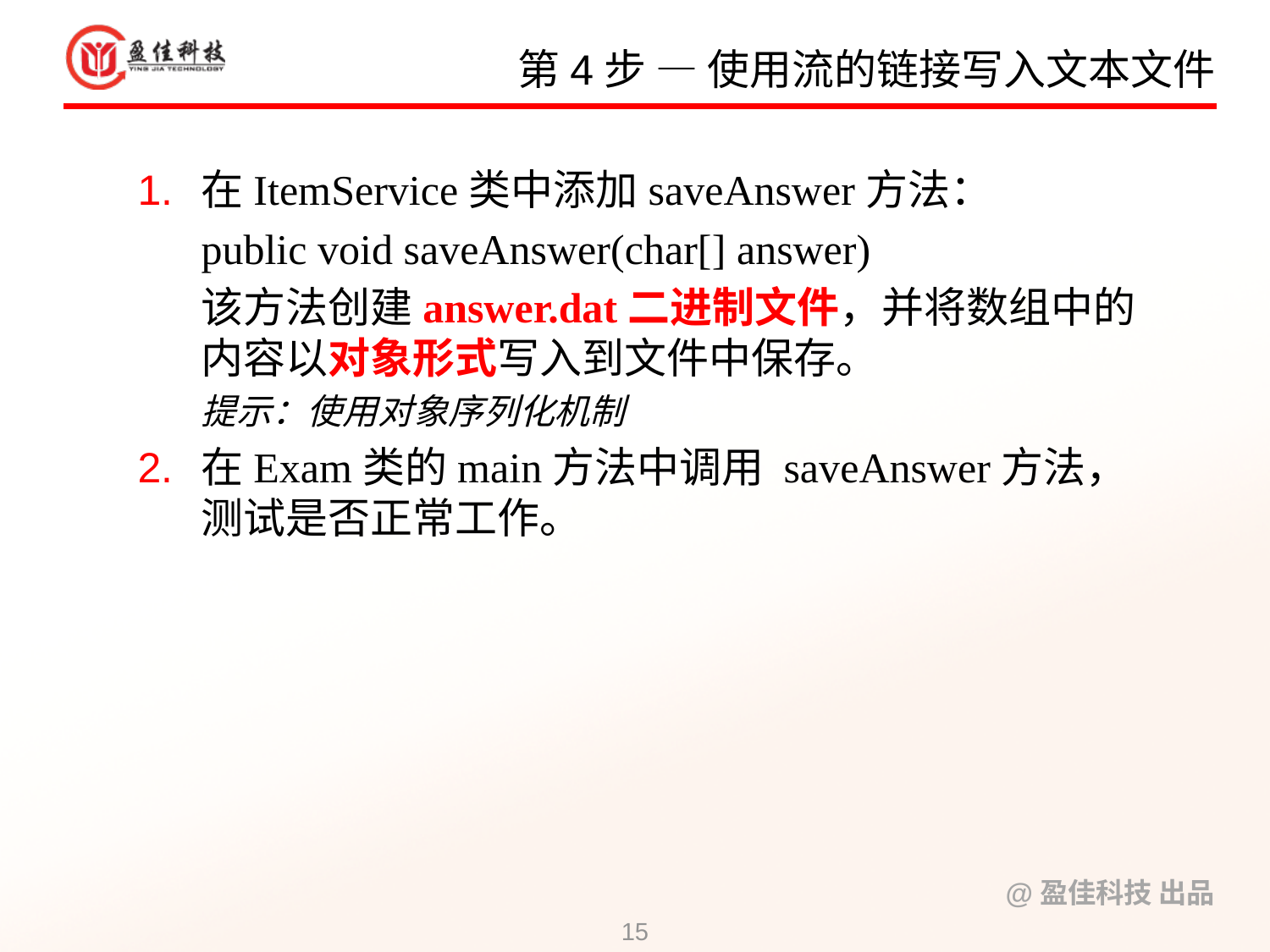

# 第4步 — 使用流的链接写入文本文件
在ItemService类中添加saveAnswer方法：
	public void saveAnswer(char[] answer)
	该方法创建answer.dat二进制文件，并将数组中的内容以对象形式写入到文件中保存。
	提示：使用对象序列化机制
在Exam类的main方法中调用 saveAnswer方法，测试是否正常工作。
15